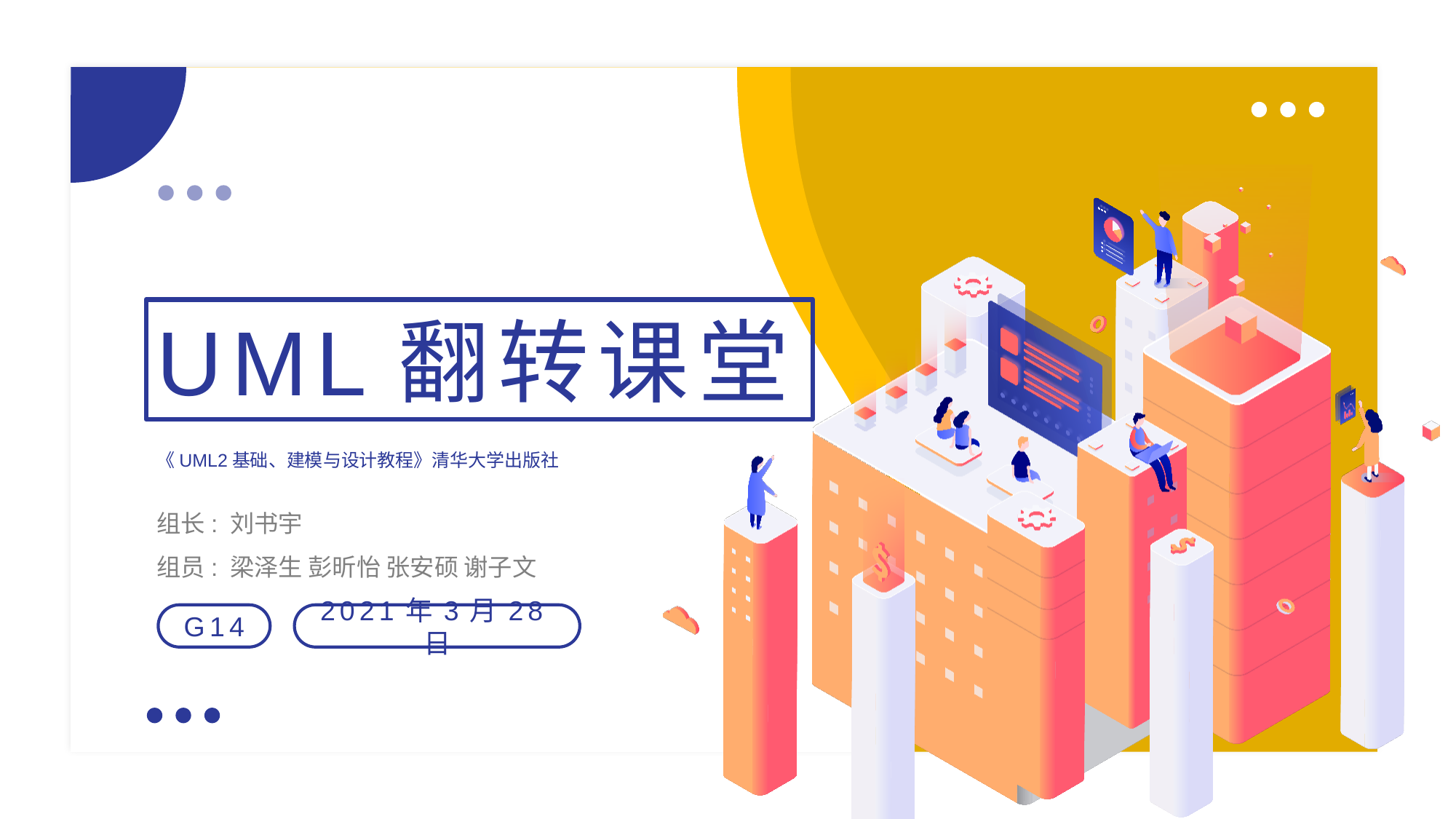

UML翻转课堂
《UML2基础、建模与设计教程》清华大学出版社
组长: 刘书宇
组员: 梁泽生 彭昕怡 张安硕 谢子文
G14
2021年3月28日